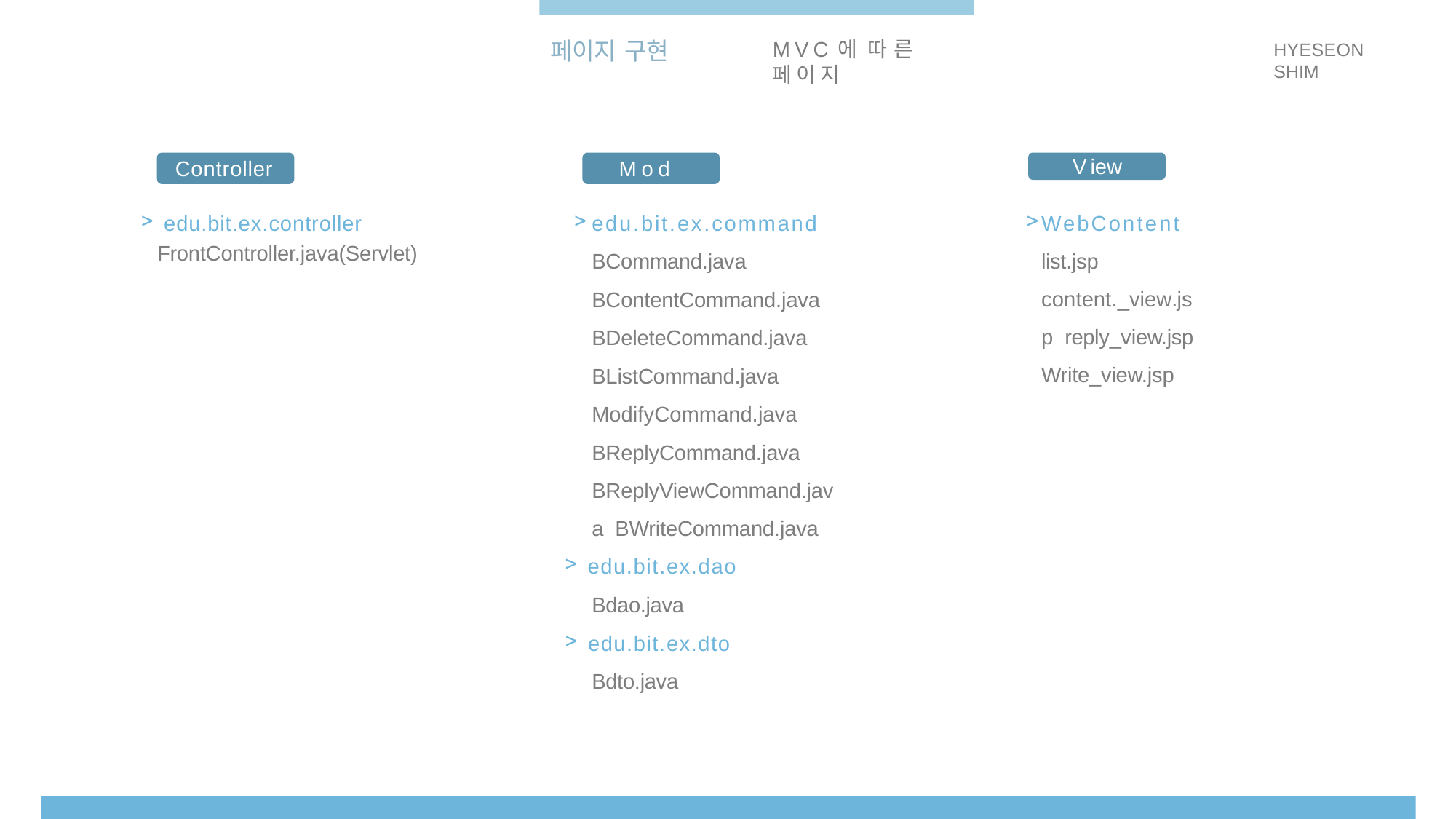

페이지 구현
MVC에 따른 페이지
HYESEON SHIM
View

Controller
Model
edu.bit.ex.command  BCommand.java  BContentCommand.java  BDeleteCommand.java  BListCommand.java  ModifyCommand.java  BReplyCommand.java  BReplyViewCommand.java  BWriteCommand.java
edu.bit.ex.dao
Bdao.java
edu.bit.ex.dto
Bdto.java
WebContent  list.jsp  content._view.jsp  reply_view.jsp  Write_view.jsp
edu.bit.ex.controller
FrontController.java(Servlet)